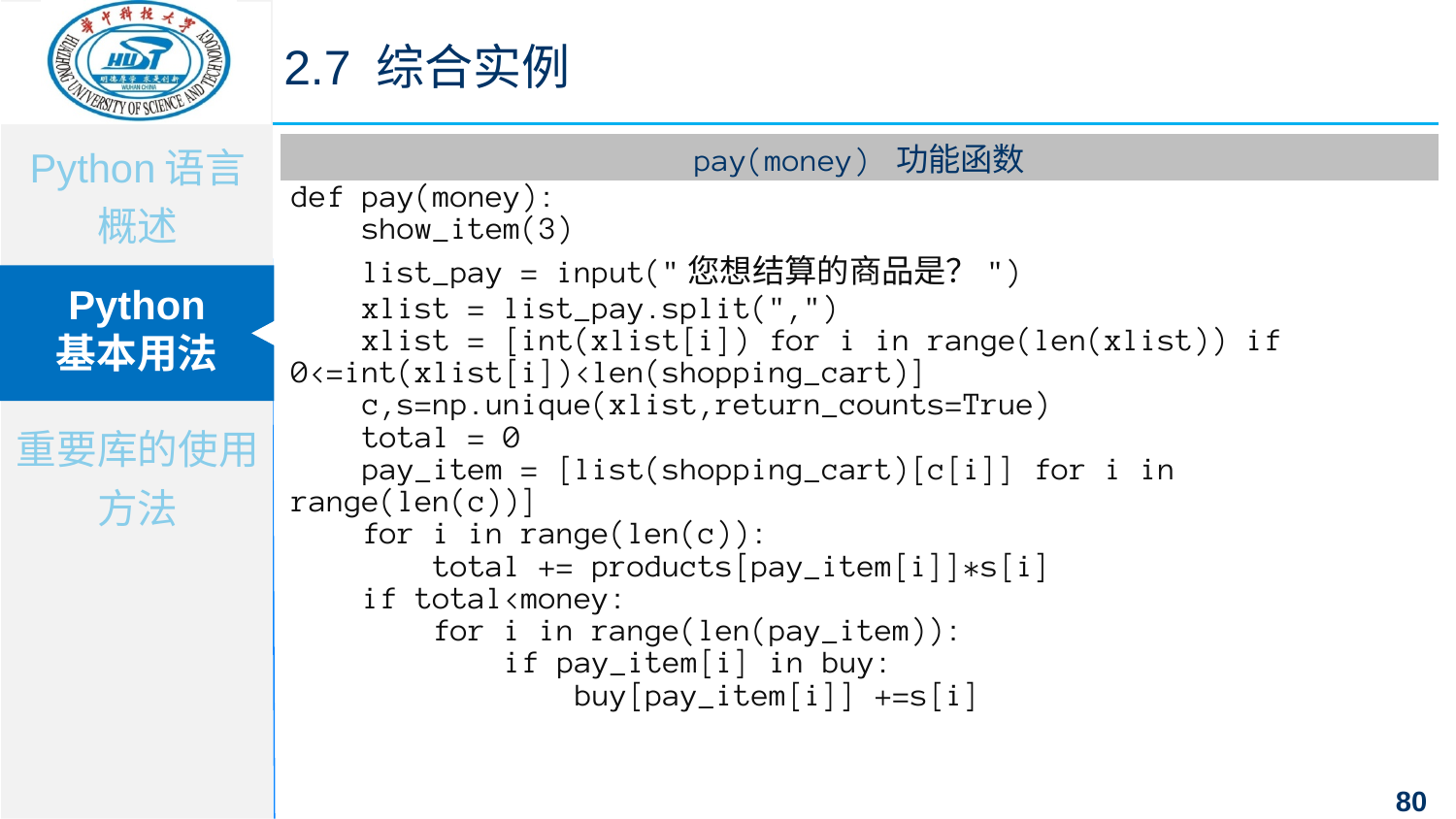

2.7 综合实例
| pay(money) 功能函数 |
| --- |
| def pay(money): show\_item(3) list\_pay = input("您想结算的商品是？") xlist = list\_pay.split(",") xlist = [int(xlist[i]) for i in range(len(xlist)) if 0<=int(xlist[i])<len(shopping\_cart)] c,s=np.unique(xlist,return\_counts=True) total = 0 pay\_item = [list(shopping\_cart)[c[i]] for i in range(len(c))] for i in range(len(c)): total += products[pay\_item[i]]\*s[i] if total<money: for i in range(len(pay\_item)): if pay\_item[i] in buy: buy[pay\_item[i]] +=s[i] |